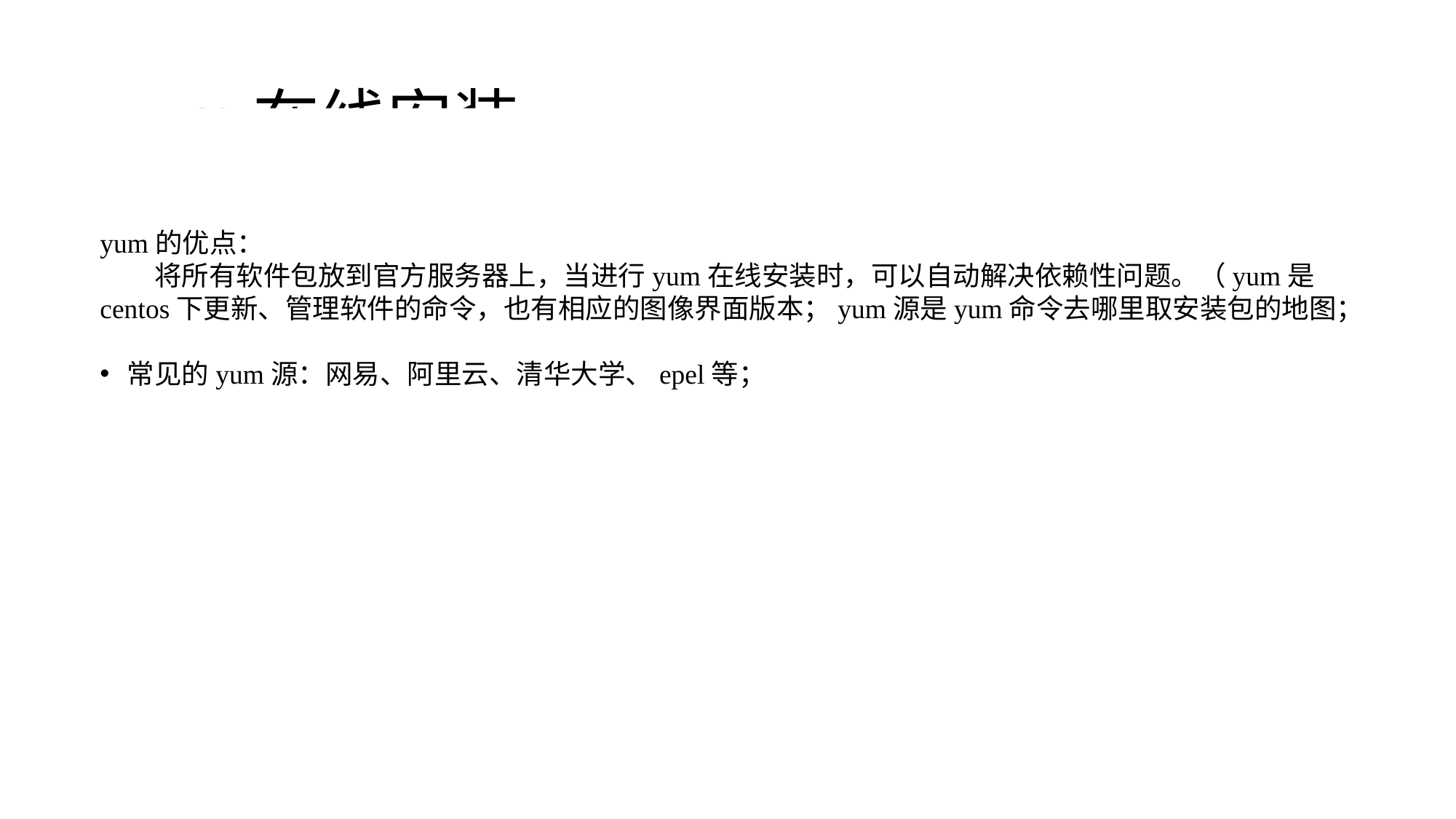

# yum在线安装
yum的优点：
将所有软件包放到官方服务器上，当进行yum在线安装时，可以自动解决依赖性问题。（yum是centos下更新、管理软件的命令，也有相应的图像界面版本；yum源是yum命令去哪里取安装包的地图；

常见的yum源：网易、阿里云、清华大学、epel等；